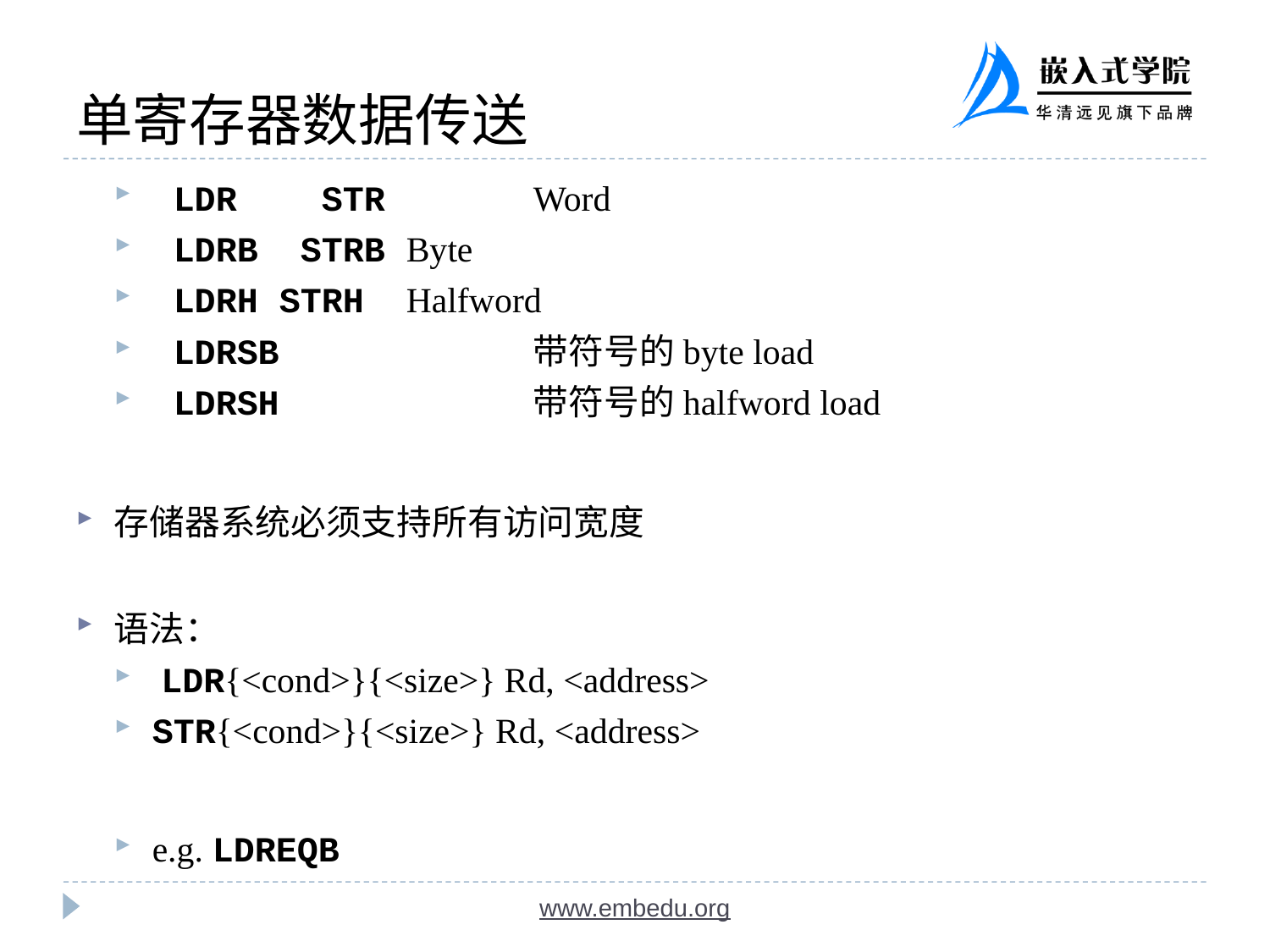

单寄存器数据传送
 LDR	  STR	      Word
 LDRB	 STRB	Byte
 LDRH	STRH	Halfword
 LDRSB		带符号的byte load
 LDRSH		带符号的halfword load

存储器系统必须支持所有访问宽度

语法：
 LDR{<cond>}{<size>} Rd, <address>
STR{<cond>}{<size>} Rd, <address>

e.g. LDREQB

www.embedu.org